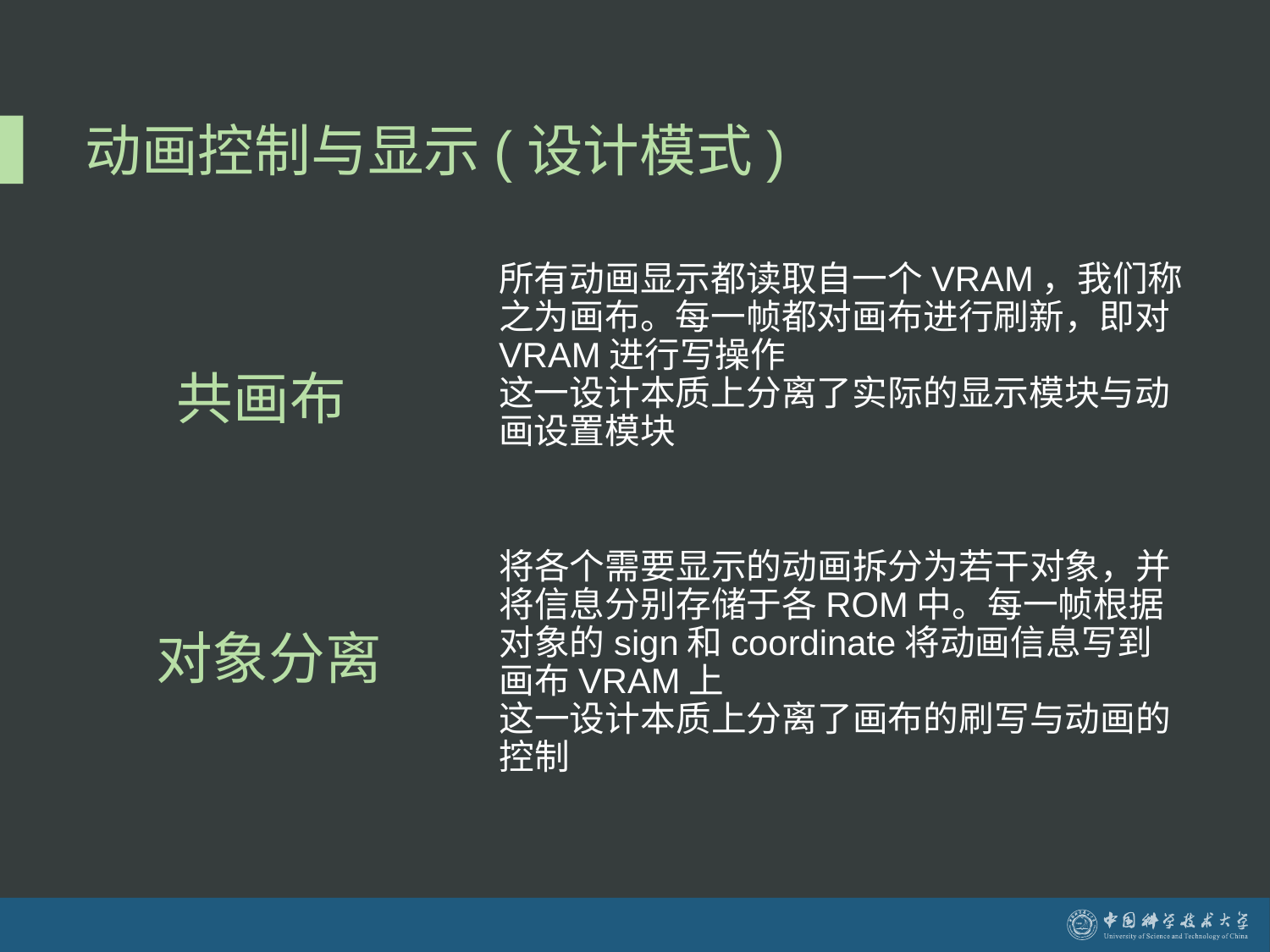

# 动画控制与显示(设计模式)
所有动画显示都读取自一个VRAM，我们称之为画布。每一帧都对画布进行刷新，即对VRAM进行写操作
这一设计本质上分离了实际的显示模块与动画设置模块
共画布
将各个需要显示的动画拆分为若干对象，并将信息分别存储于各ROM中。每一帧根据对象的sign和coordinate将动画信息写到画布VRAM上
这一设计本质上分离了画布的刷写与动画的控制
对象分离